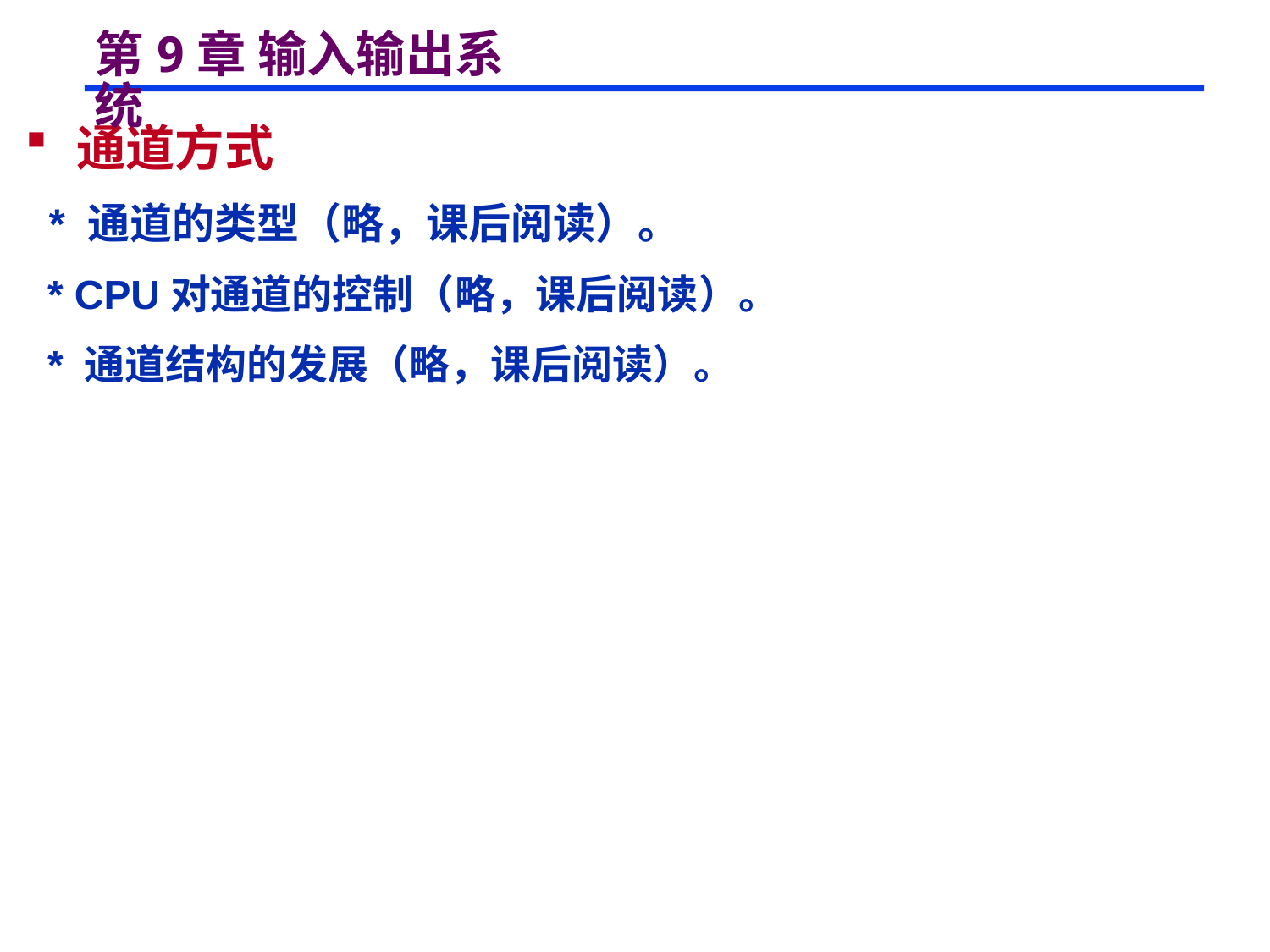

# 第9章 输入输出系统
 通道方式
  * 通道的类型（略，课后阅读）。
  * CPU对通道的控制（略，课后阅读）。
  * 通道结构的发展（略，课后阅读）。